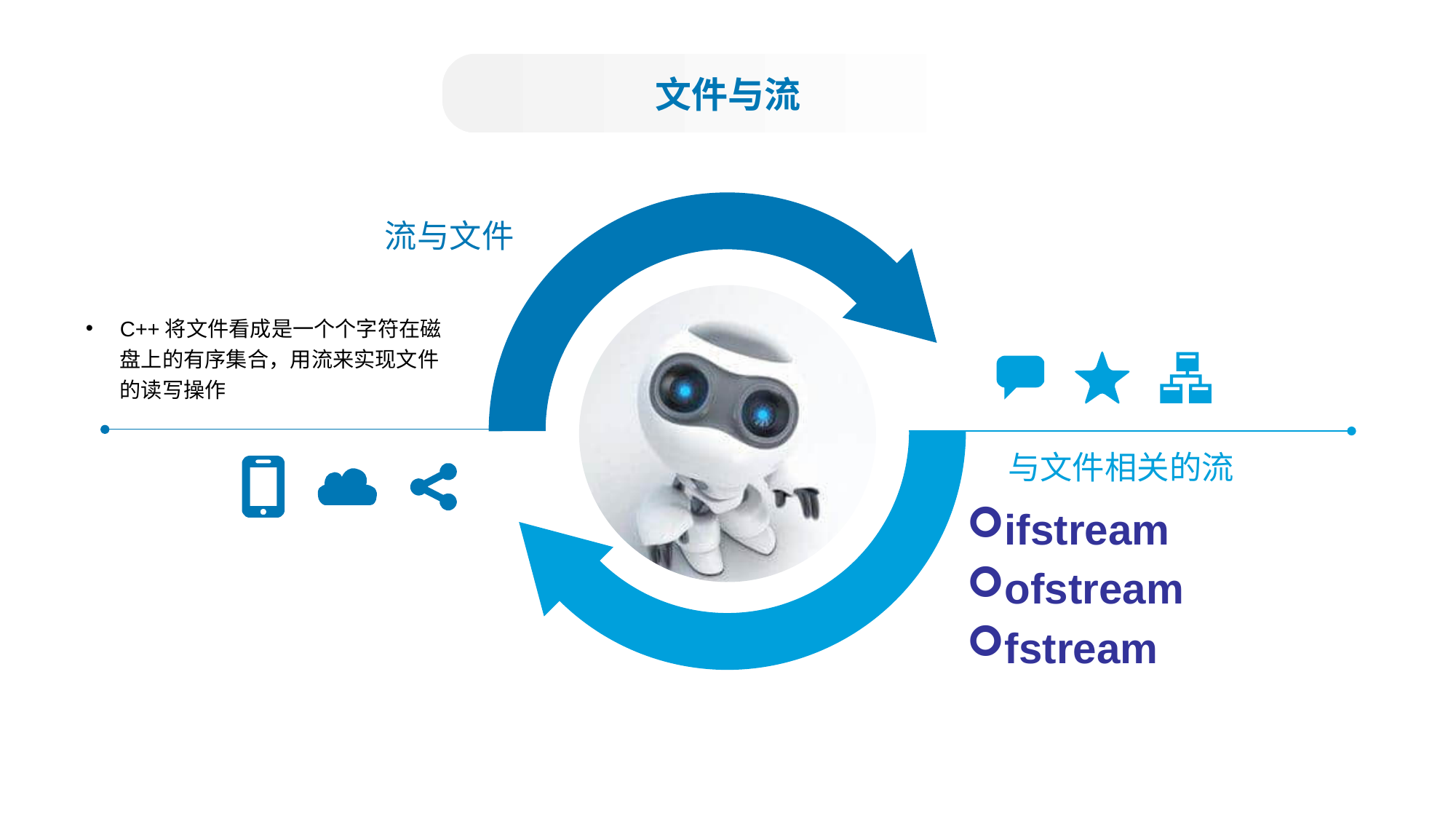

文件与流
流与文件

C++将文件看成是一个个字符在磁盘上的有序集合，用流来实现文件的读写操作

与文件相关的流

ifstream
ofstream
fstream